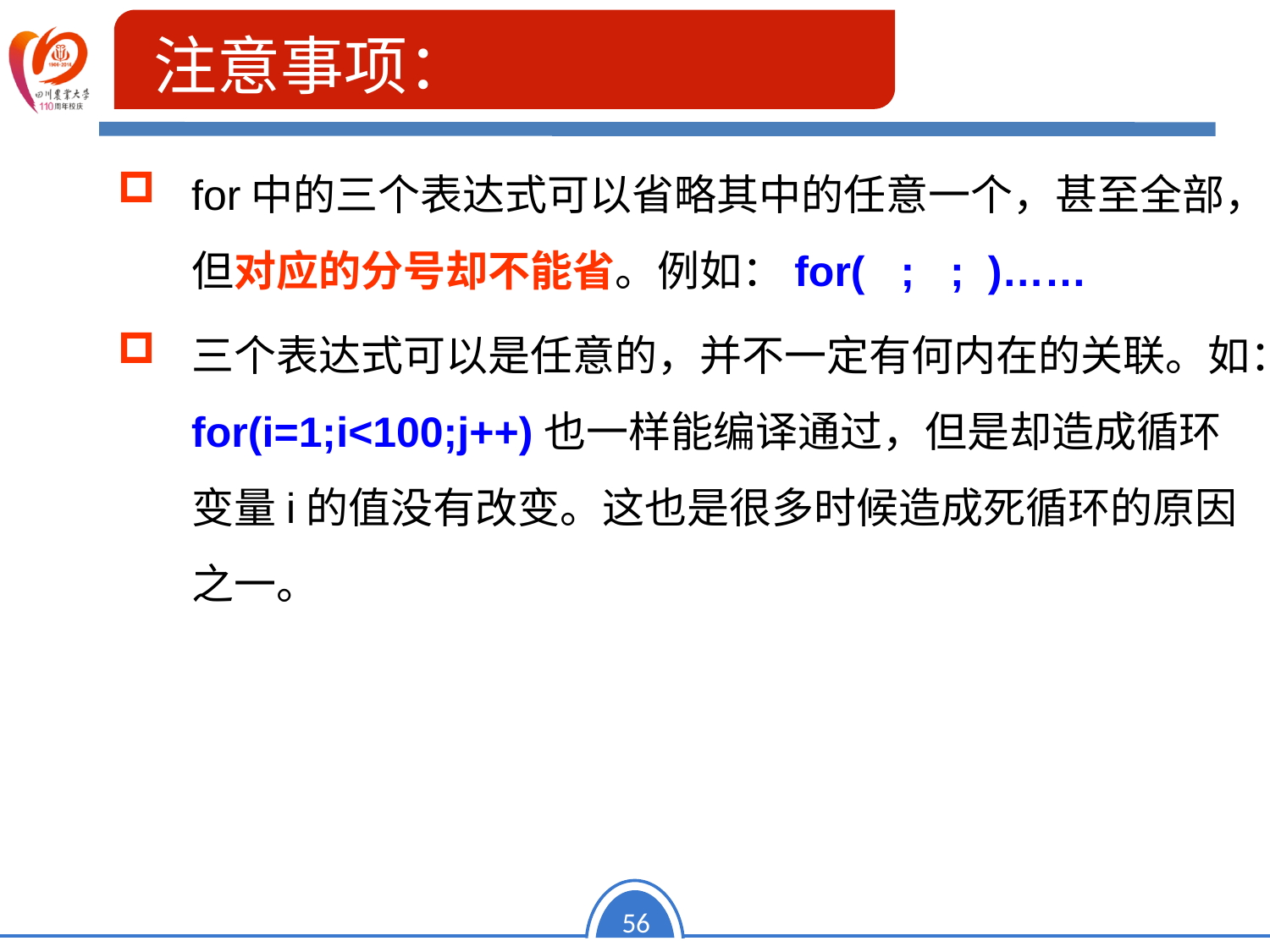

注意事项：
for中的三个表达式可以省略其中的任意一个，甚至全部，但对应的分号却不能省。例如：for(   ;   ;  )……
三个表达式可以是任意的，并不一定有何内在的关联。如：for(i=1;i<100;j++)也一样能编译通过，但是却造成循环变量i的值没有改变。这也是很多时候造成死循环的原因之一。